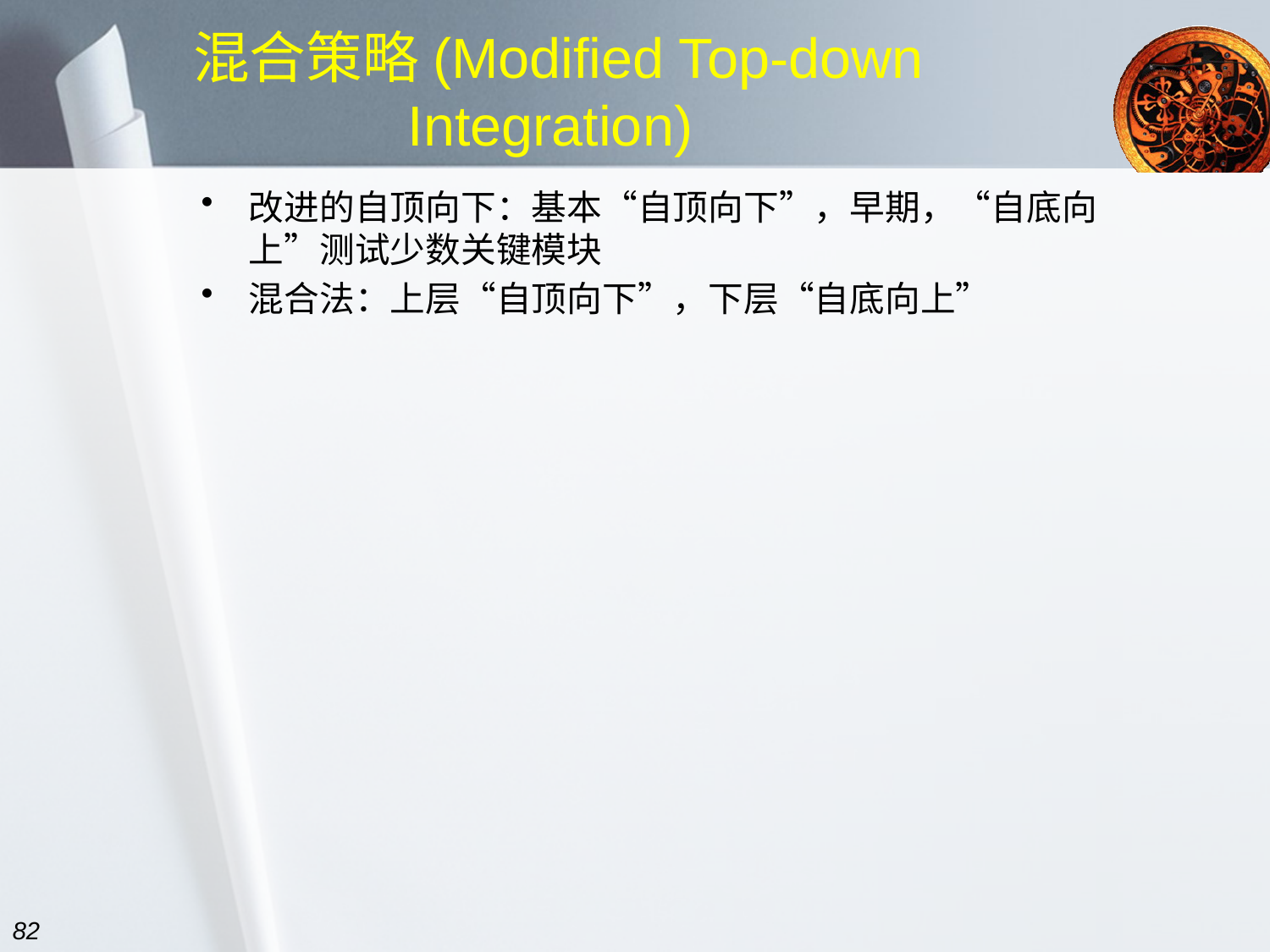

# 混合策略(Modified Top-down Integration)
改进的自顶向下：基本“自顶向下”，早期，“自底向上”测试少数关键模块
混合法：上层“自顶向下”，下层“自底向上”
82